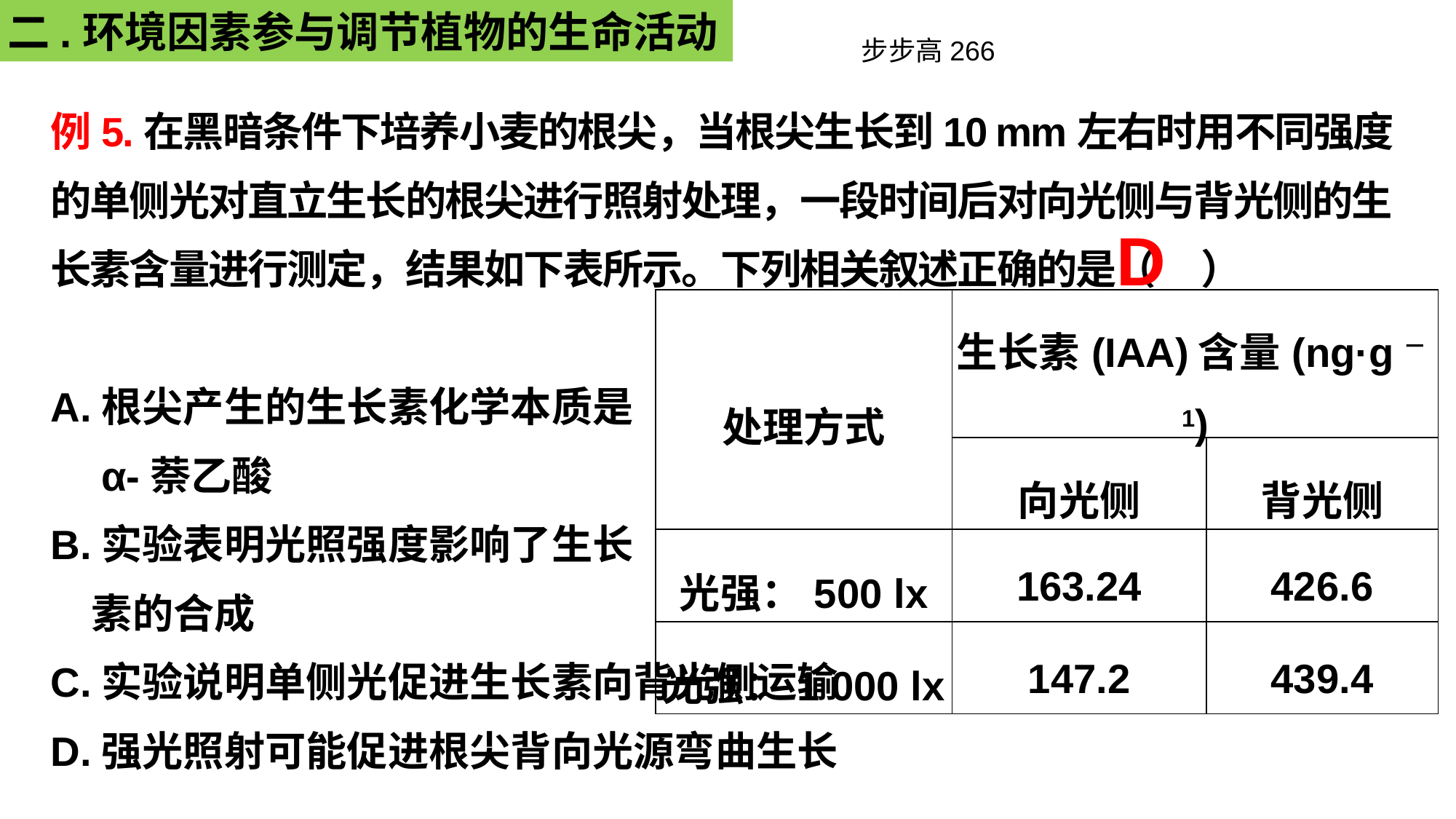

二.环境因素参与调节植物的生命活动
步步高266
例5.在黑暗条件下培养小麦的根尖，当根尖生长到10 mm左右时用不同强度的单侧光对直立生长的根尖进行照射处理，一段时间后对向光侧与背光侧的生长素含量进行测定，结果如下表所示。下列相关叙述正确的是（      ）

A.根尖产生的生长素化学本质是
　α-萘乙酸
B.实验表明光照强度影响了生长
　素的合成
C.实验说明单侧光促进生长素向背光侧运输
D.强光照射可能促进根尖背向光源弯曲生长
D
| 处理方式 | 生长素(IAA)含量(ng·g－1) |  |
| --- | --- | --- |
|  | 向光侧 | 背光侧 |
| 光强：500 lx | 163.24 | 426.6 |
| 光强：1 000 lx | 147.2 | 439.4 |